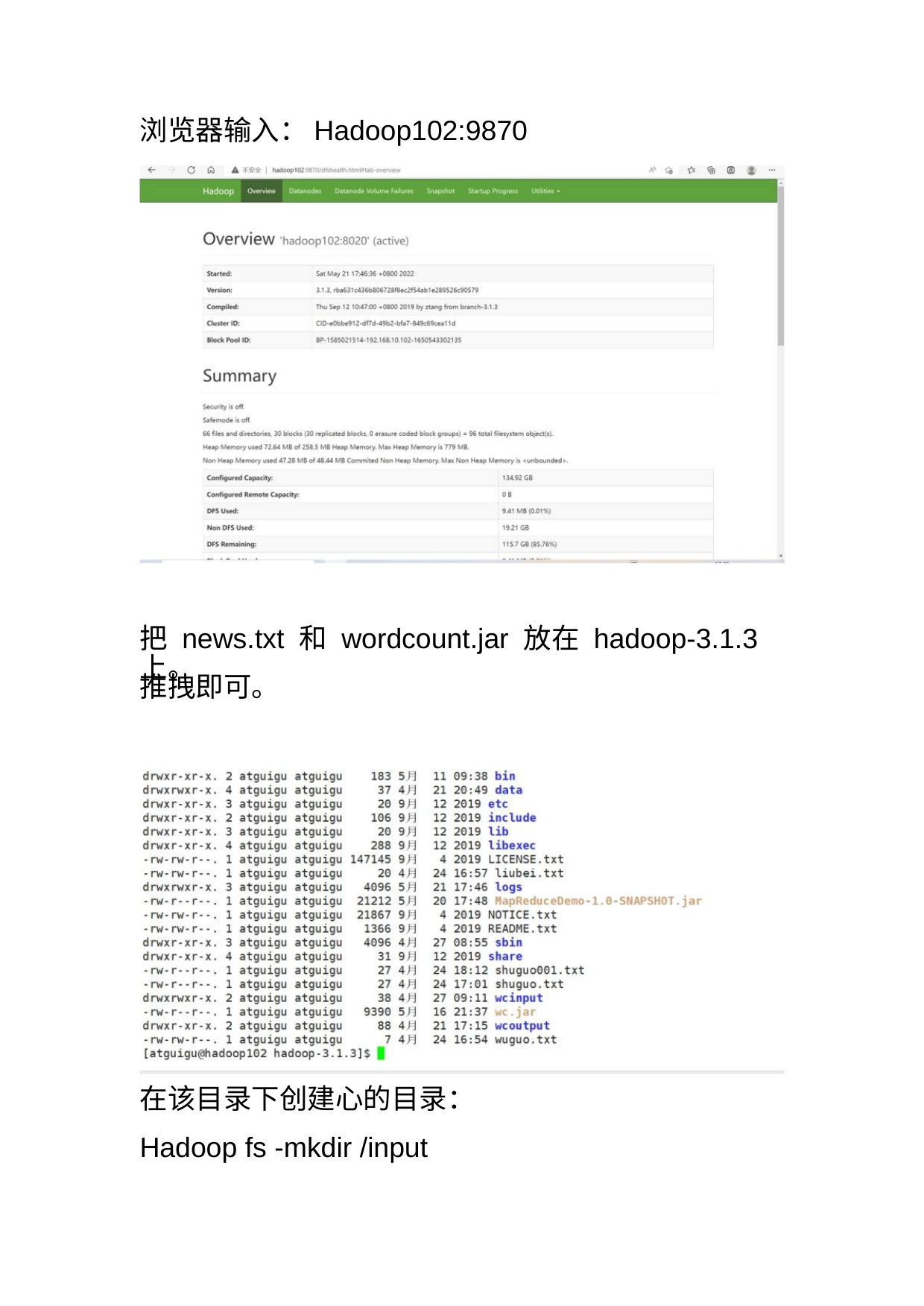

浏览器输入：Hadoop102:9870

把 news.txt 和 wordcount.jar 放在 hadoop-3.1.3 上。
推拽即可。

在该目录下创建心的目录：
Hadoop fs -mkdir /input